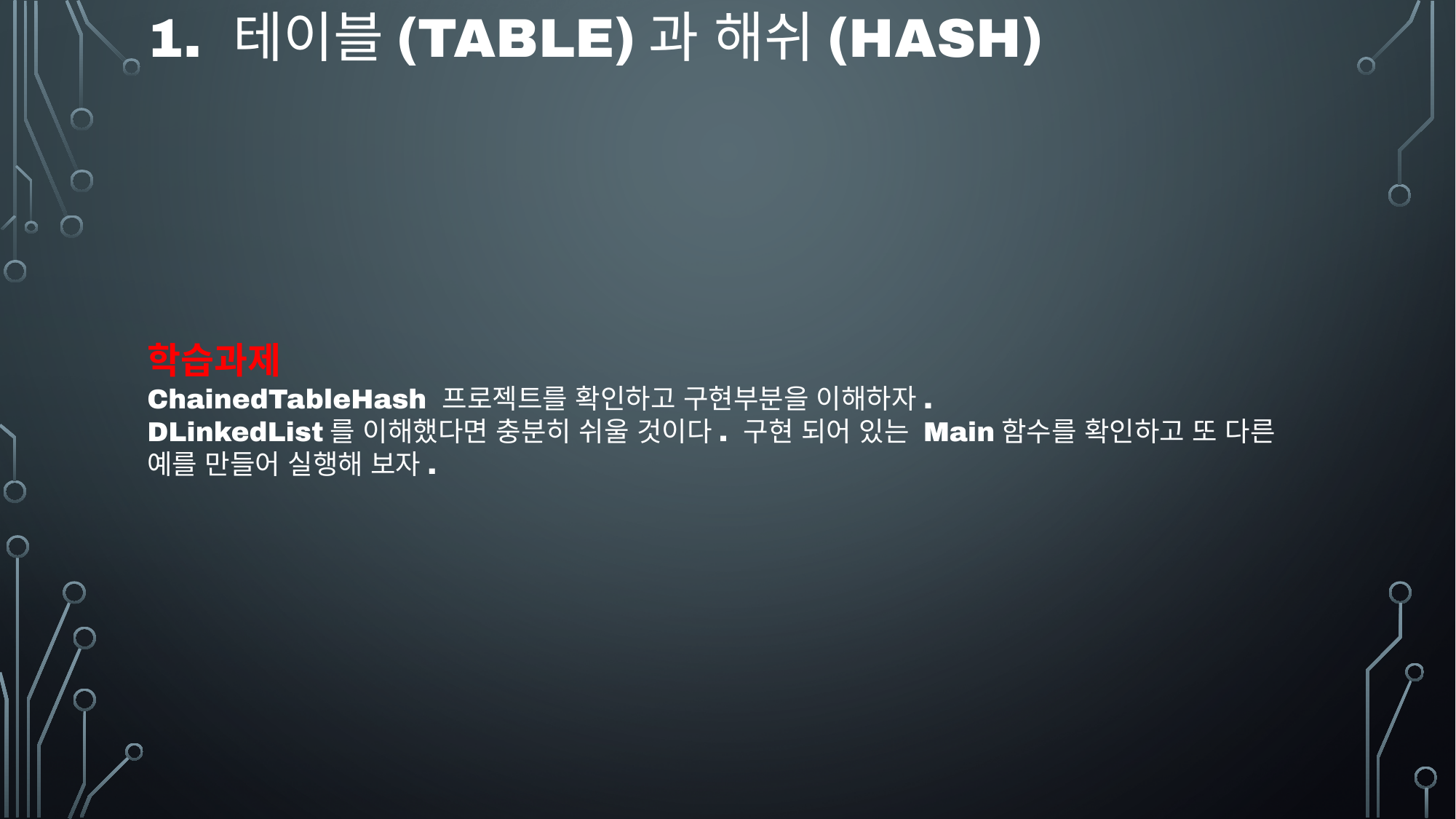

# 1. 테이블(Table)과 해쉬(Hash)
학습과제
ChainedTableHash 프로젝트를 확인하고 구현부분을 이해하자.
DLinkedList를 이해했다면 충분히 쉬울 것이다. 구현 되어 있는 Main함수를 확인하고 또 다른 예를 만들어 실행해 보자.